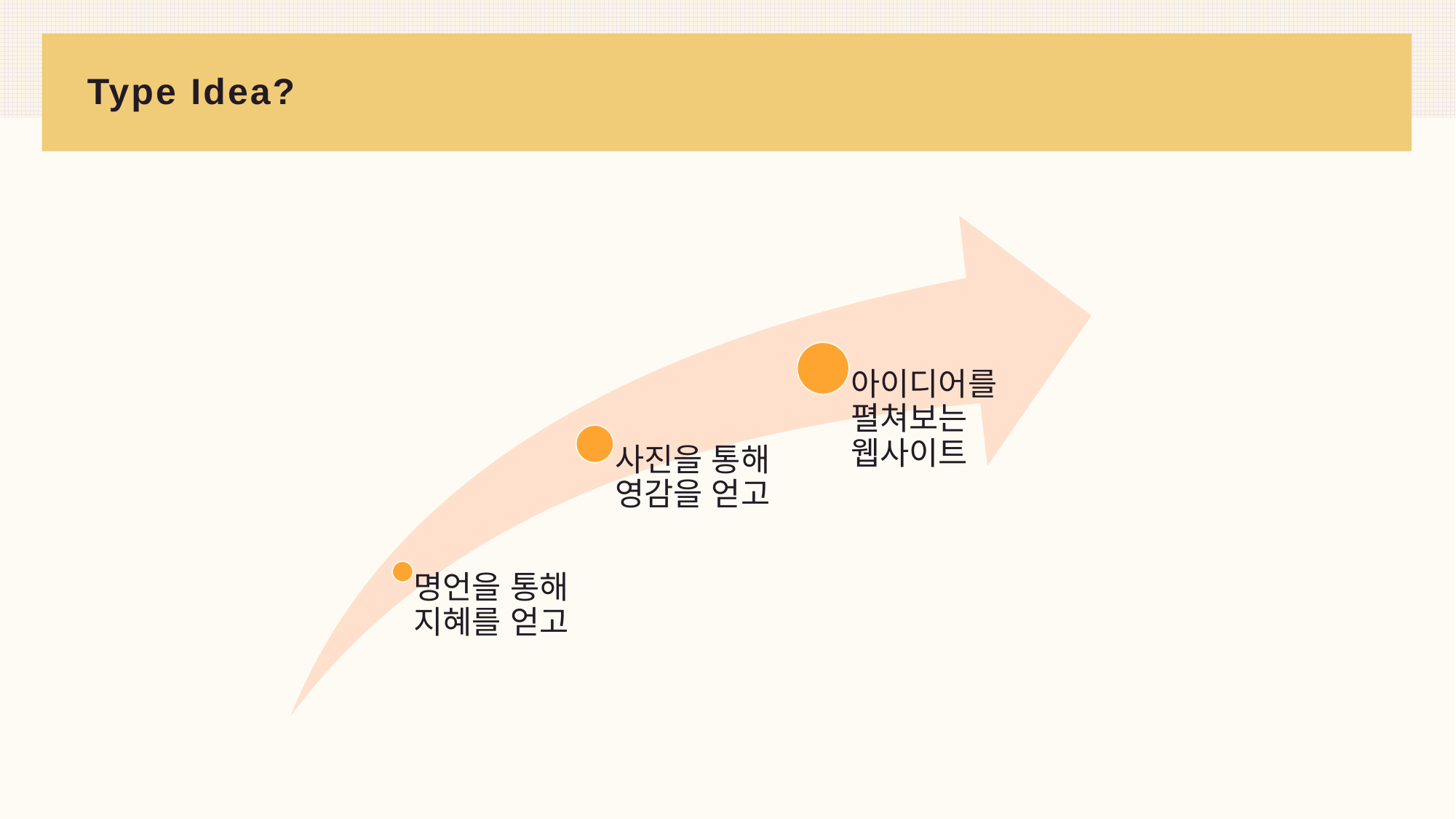

# Type Idea?
명언을 통해 지혜를 얻고
사진을 통해 영감을 얻고
아이디어를 펼쳐보는 웹사이트